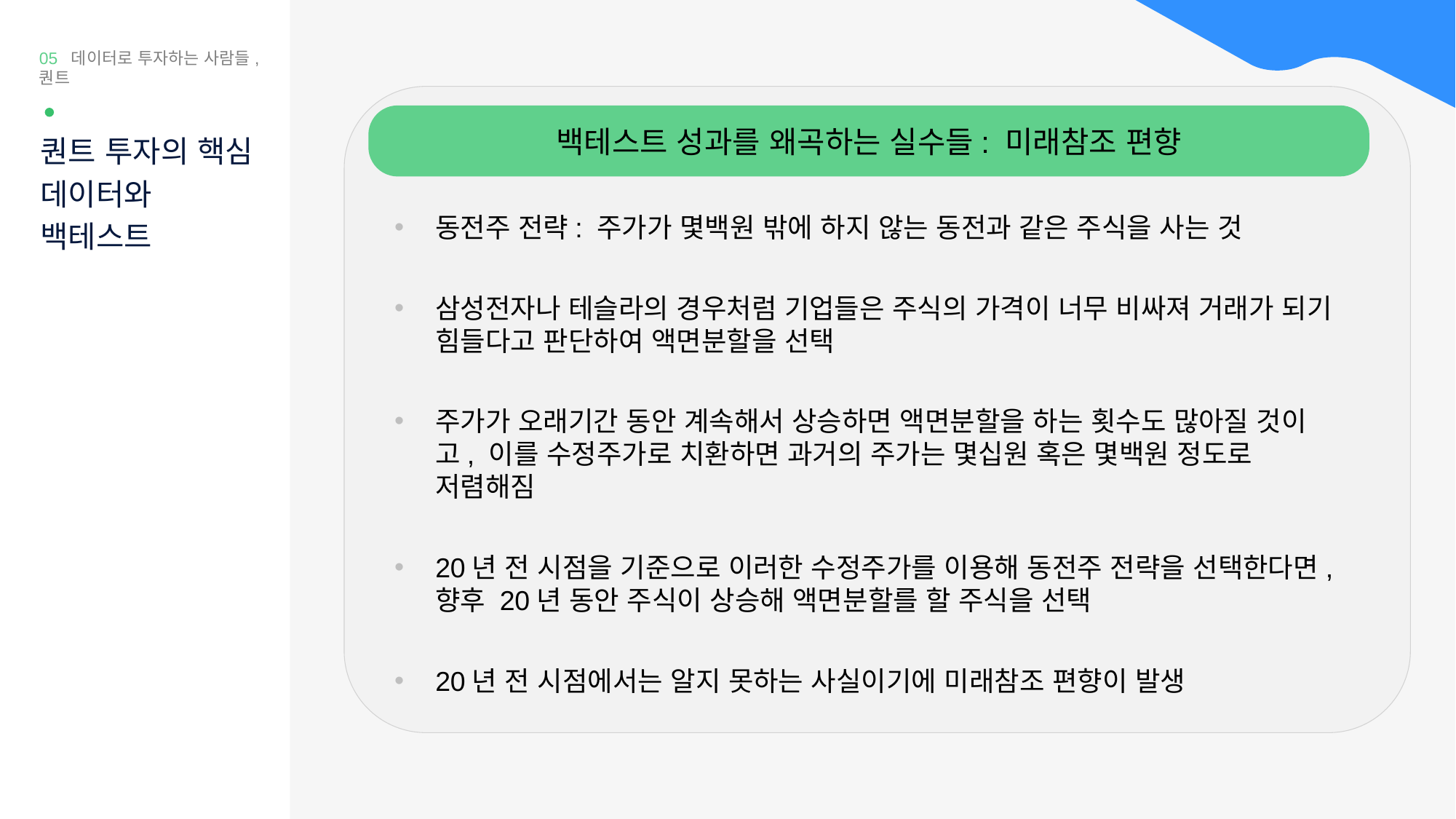

05  데이터로 투자하는 사람들, 퀀트

백테스트 성과를 왜곡하는 실수들: 미래참조 편향

퀀트 투자의 핵심
데이터와
백테스트
동전주 전략: 주가가 몇백원 밖에 하지 않는 동전과 같은 주식을 사는 것

삼성전자나 테슬라의 경우처럼 기업들은 주식의 가격이 너무 비싸져 거래가 되기 힘들다고 판단하여 액면분할을 선택

주가가 오래기간 동안 계속해서 상승하면 액면분할을 하는 횟수도 많아질 것이고, 이를 수정주가로 치환하면 과거의 주가는 몇십원 혹은 몇백원 정도로 저렴해짐

20년 전 시점을 기준으로 이러한 수정주가를 이용해 동전주 전략을 선택한다면, 향후 20년 동안 주식이 상승해 액면분할를 할 주식을 선택

20년 전 시점에서는 알지 못하는 사실이기에 미래참조 편향이 발생